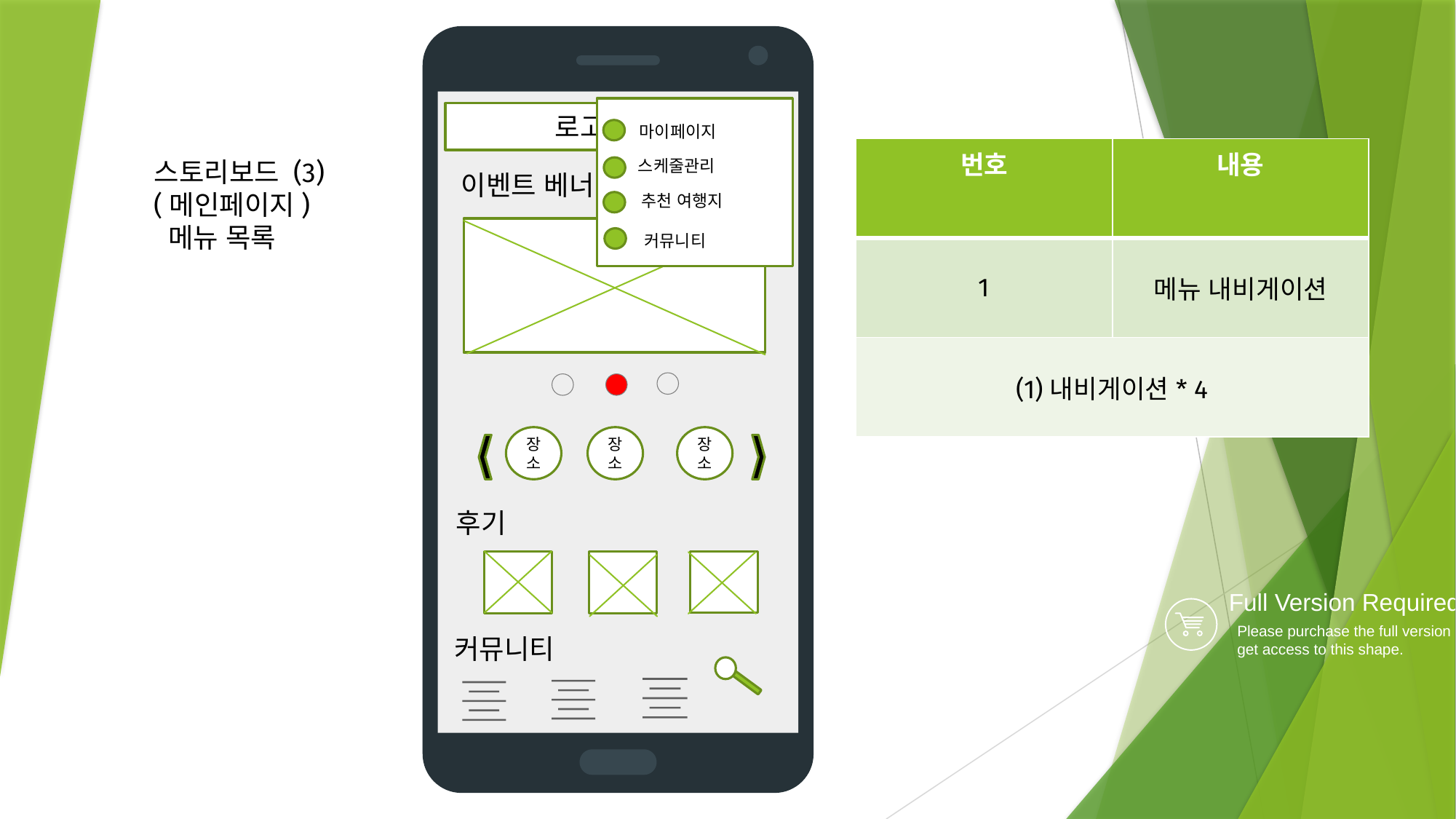

로고

마이페이지

| 번호 | 내용 |
| --- | --- |
| 1 | 메뉴 내비게이션 |
| (1)내비게이션\* 4 |  |
스케줄관리
스토리보드 (3)
(메인페이지)
 메뉴 목록

이벤트 베너
추천 여행지

커뮤니티

장소
장소
장소

후기

Full Version Required
Please purchase the full version to get access to this shape.

커뮤니티